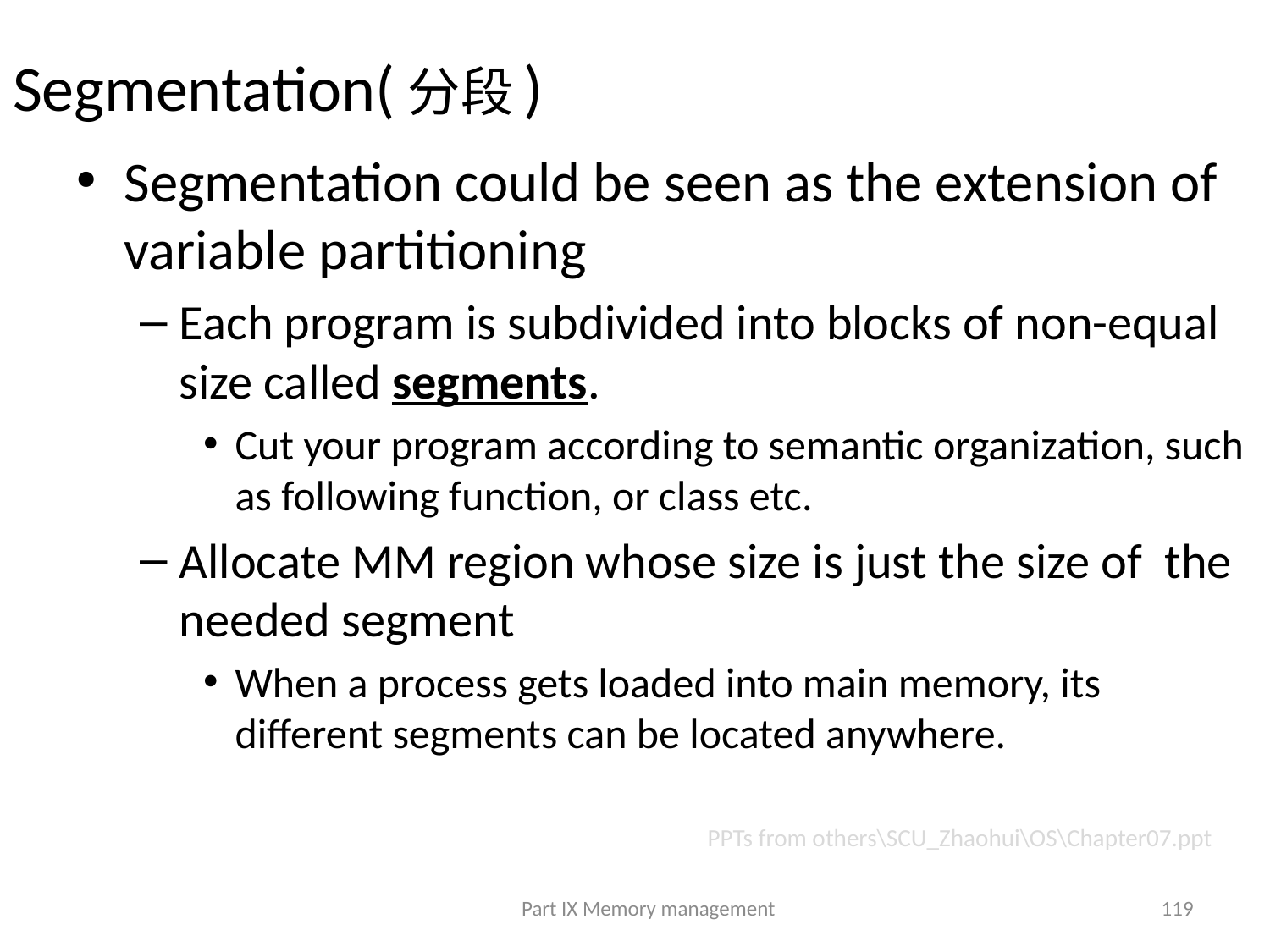

# Segmentation(分段)
Segmentation could be seen as the extension of variable partitioning
Each program is subdivided into blocks of non-equal size called segments.
Cut your program according to semantic organization, such as following function, or class etc.
Allocate MM region whose size is just the size of  the needed segment
When a process gets loaded into main memory, its different segments can be located anywhere.
PPTs from others\SCU_Zhaohui\OS\Chapter07.ppt
Part IX Memory management
119